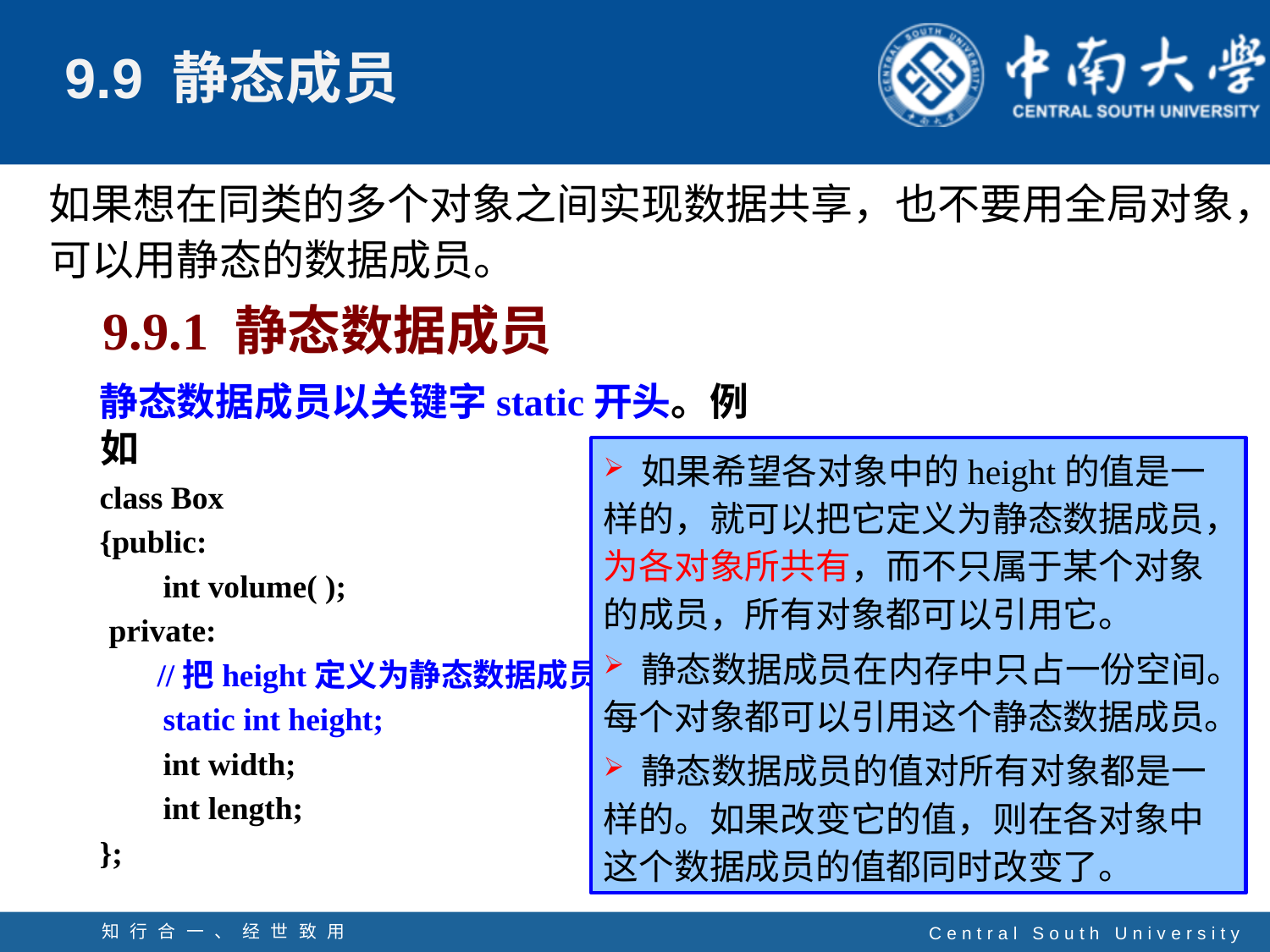

如果想在同类的多个对象之间实现数据共享，也不要用全局对象，可以用静态的数据成员。
9.9.1 静态数据成员
静态数据成员以关键字static开头。例如
class Box
{public:
int volume( );
private:
      //把height定义为静态数据成员
static int height;
int width;
int length;
};

 如果希望各对象中的height的值是一样的，就可以把它定义为静态数据成员，为各对象所共有，而不只属于某个对象的成员，所有对象都可以引用它。
 静态数据成员在内存中只占一份空间。每个对象都可以引用这个静态数据成员。
 静态数据成员的值对所有对象都是一样的。如果改变它的值，则在各对象中这个数据成员的值都同时改变了。

知行合一、经世致用
自强不息 厚德载物
Central South University